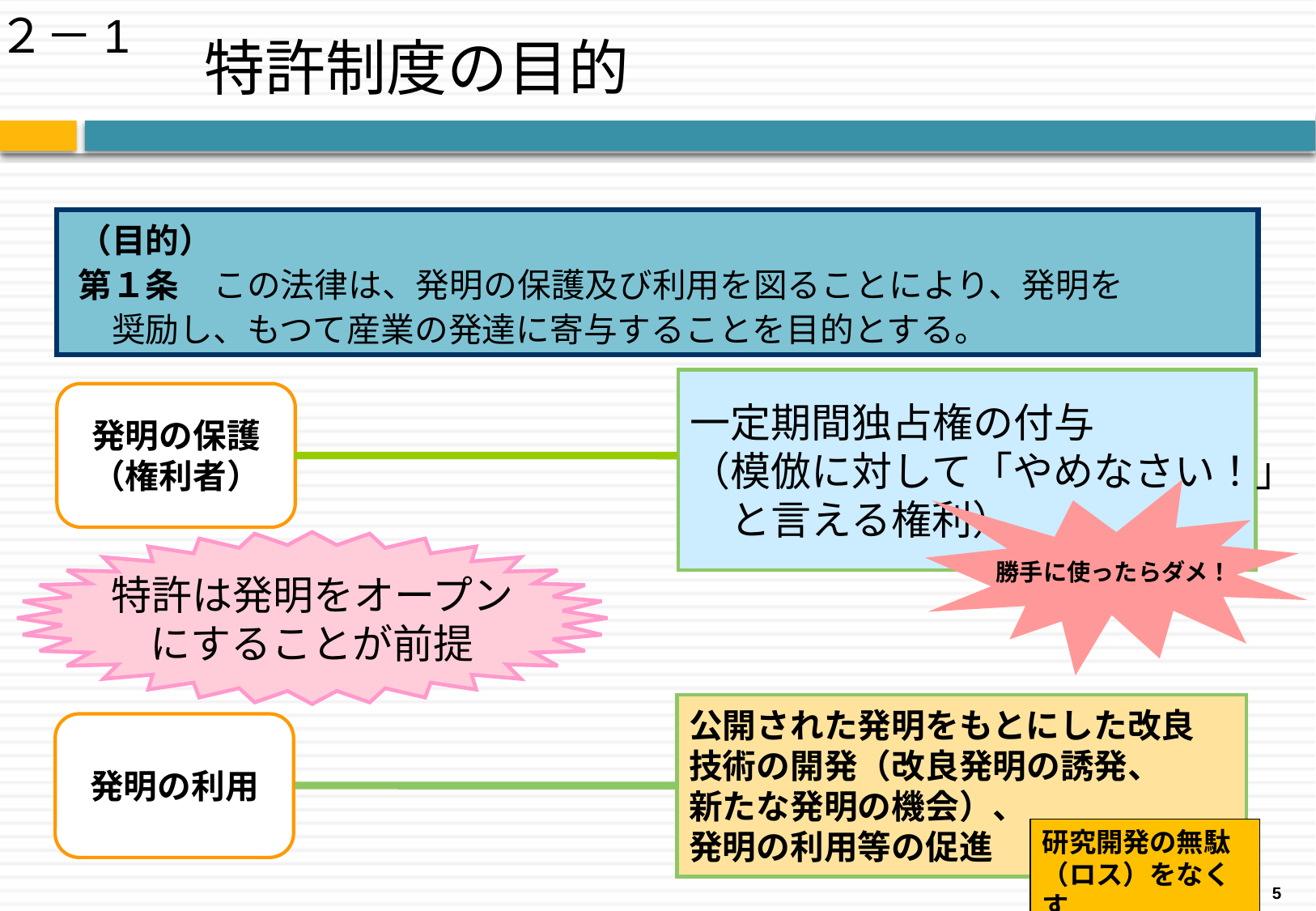

２－1
# 特許制度の目的
（目的）
第１条　この法律は、発明の保護及び利用を図ることにより、発明を
　奨励し、もつて産業の発達に寄与することを目的とする。
一定期間独占権の付与
（模倣に対して「やめなさい！」
　と言える権利）
発明の保護
（権利者）

勝手に使ったらダメ！
特許は発明をオープン
にすることが前提
公開された発明をもとにした改良
技術の開発（改良発明の誘発、
新たな発明の機会）、
発明の利用等の促進
発明の利用

研究開発の無駄
（ロス）をなくす
5